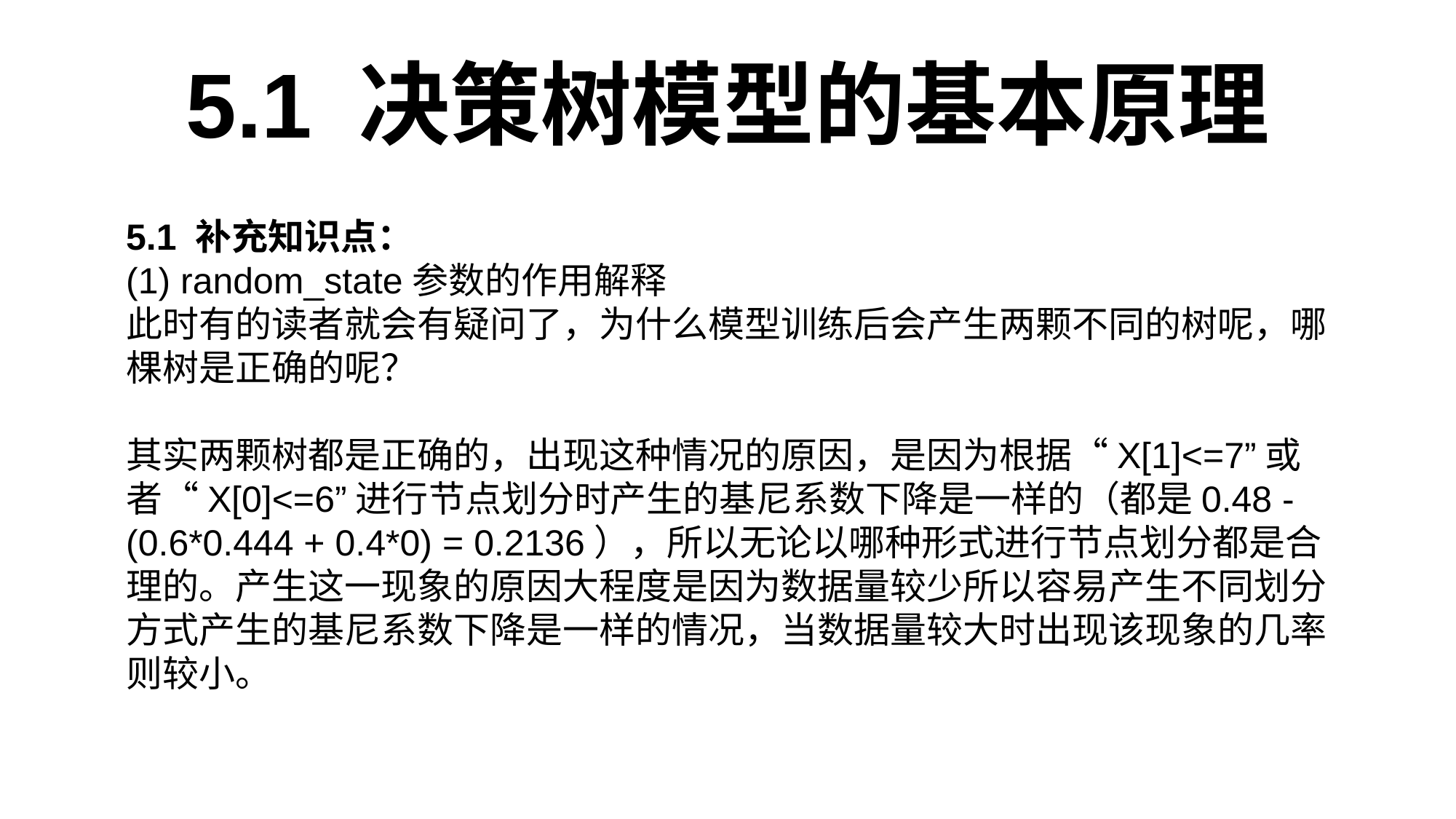

5.1 决策树模型的基本原理
5.1 补充知识点：
(1) random_state参数的作用解释
此时有的读者就会有疑问了，为什么模型训练后会产生两颗不同的树呢，哪棵树是正确的呢？

其实两颗树都是正确的，出现这种情况的原因，是因为根据“X[1]<=7”或者“X[0]<=6”进行节点划分时产生的基尼系数下降是一样的（都是0.48 - (0.6*0.444 + 0.4*0) = 0.2136），所以无论以哪种形式进行节点划分都是合理的。产生这一现象的原因大程度是因为数据量较少所以容易产生不同划分方式产生的基尼系数下降是一样的情况，当数据量较大时出现该现象的几率则较小。